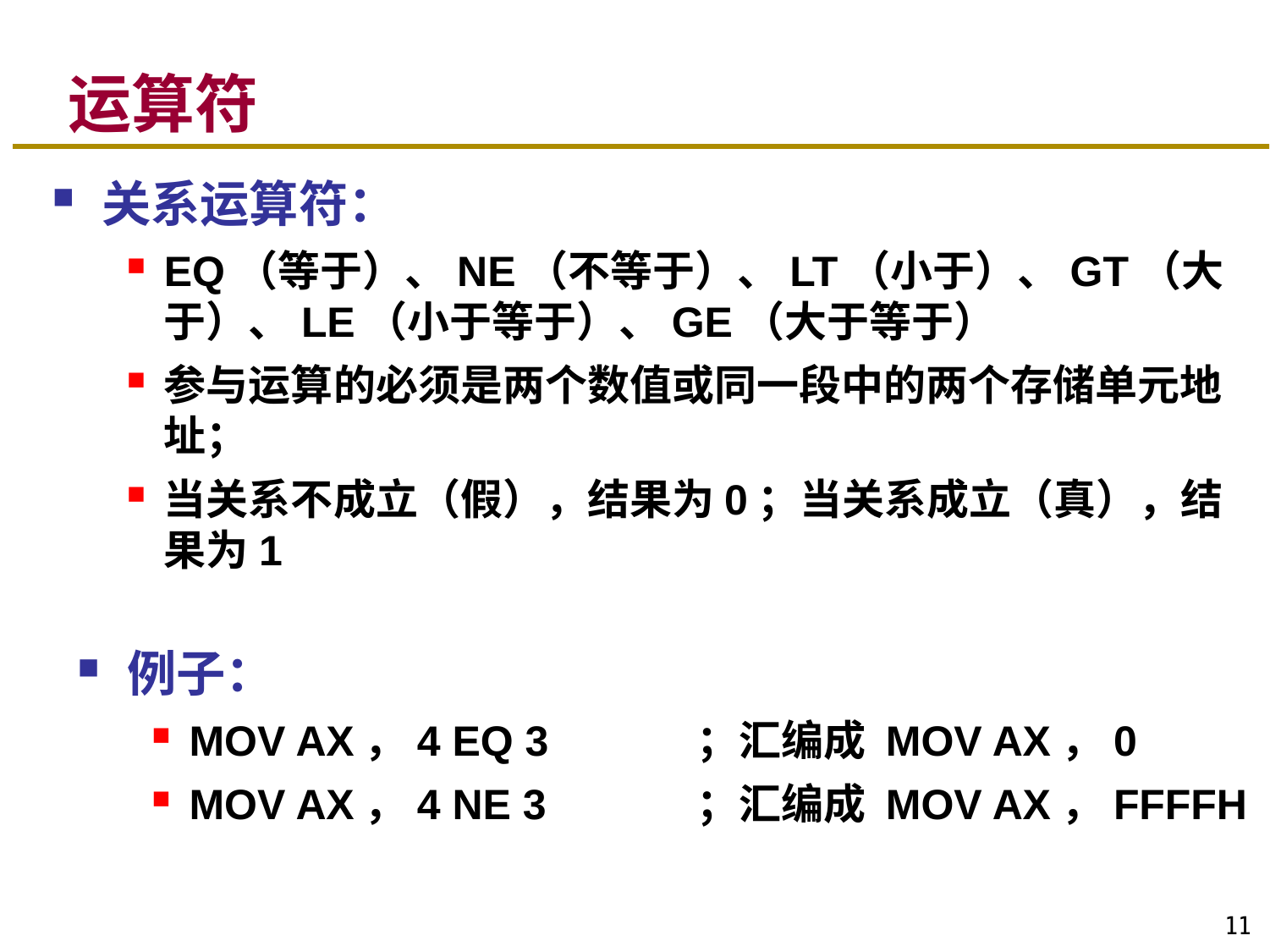

# 运算符
关系运算符：
EQ（等于）、NE（不等于）、LT（小于）、GT（大于）、LE（小于等于）、GE（大于等于）
参与运算的必须是两个数值或同一段中的两个存储单元地址；
当关系不成立（假），结果为0；当关系成立（真），结果为1
例子：
MOV AX，4 EQ 3		；汇编成 MOV AX，0
MOV AX，4 NE 3		；汇编成 MOV AX，FFFFH
11